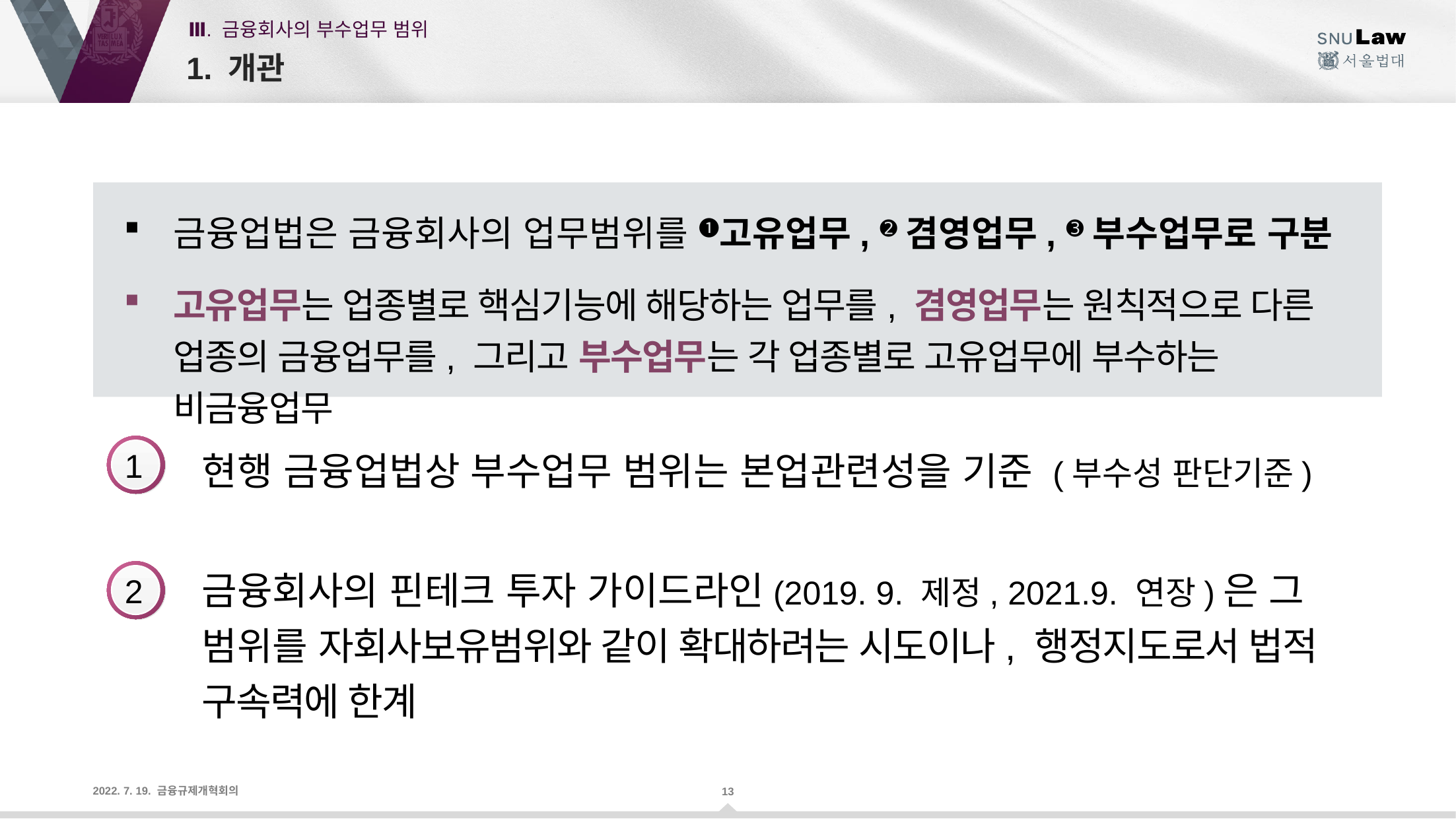

Ⅲ. 금융회사의 부수업무 범위
# 1. 개관

금융업법은 금융회사의 업무범위를 ➊고유업무, ➋겸영업무, ➌부수업무로 구분

고유업무는 업종별로 핵심기능에 해당하는 업무를, 겸영업무는 원칙적으로 다른 업종의 금융업무를, 그리고 부수업무는 각 업종별로 고유업무에 부수하는 비금융업무
현행 금융업법상 부수업무 범위는 본업관련성을 기준 (부수성 판단기준)

1
금융회사의 핀테크 투자 가이드라인(2019. 9. 제정, 2021.9. 연장)은 그 범위를 자회사보유범위와 같이 확대하려는 시도이나, 행정지도로서 법적 구속력에 한계

2